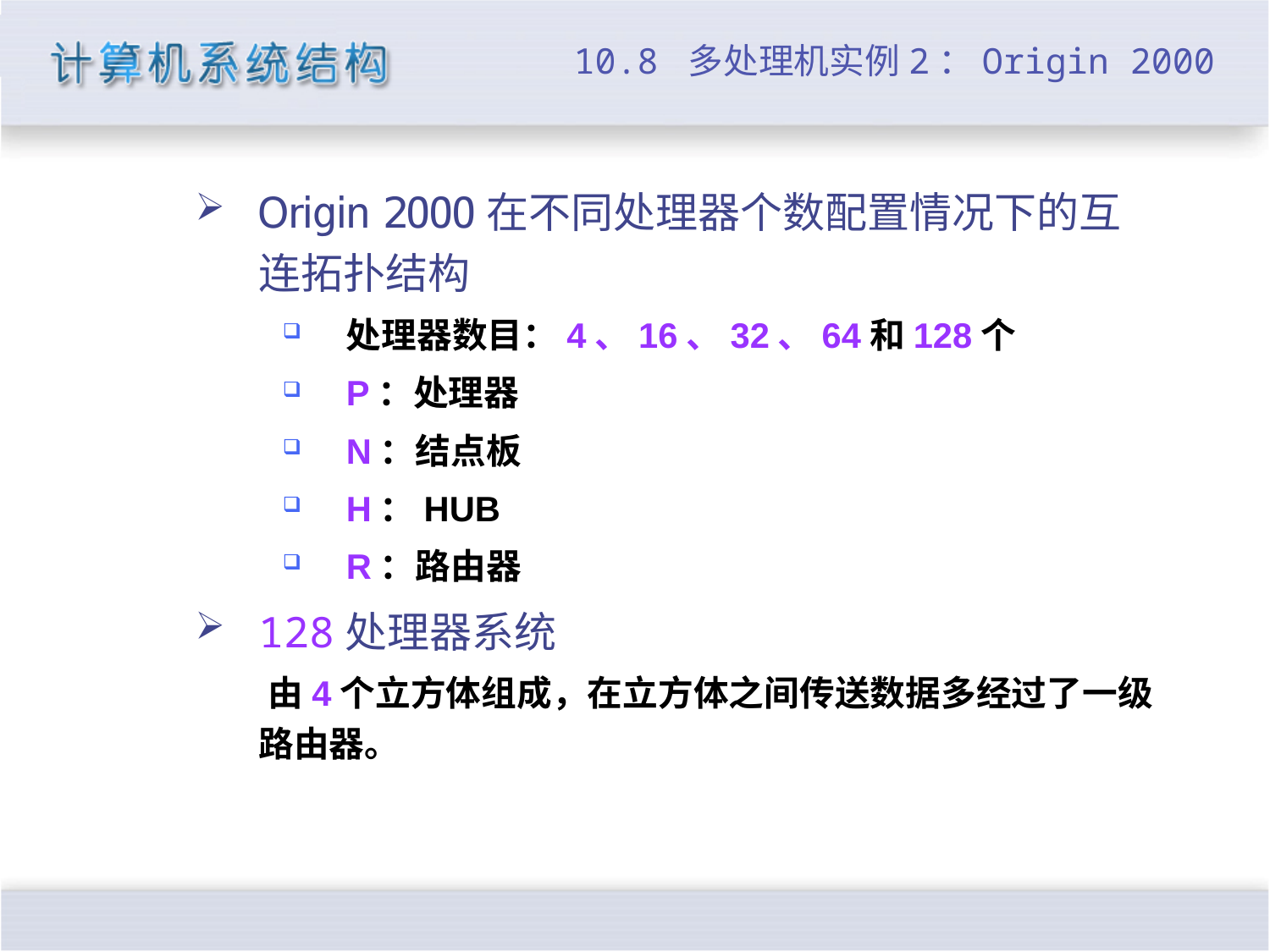

# 10.8 多处理机实例2：Origin 2000
Origin 2000在不同处理器个数配置情况下的互连拓扑结构
处理器数目：4、16、32、64和128个
P：处理器
N：结点板
H：HUB
R：路由器
128处理器系统
        由4个立方体组成，在立方体之间传送数据多经过了一级路由器。